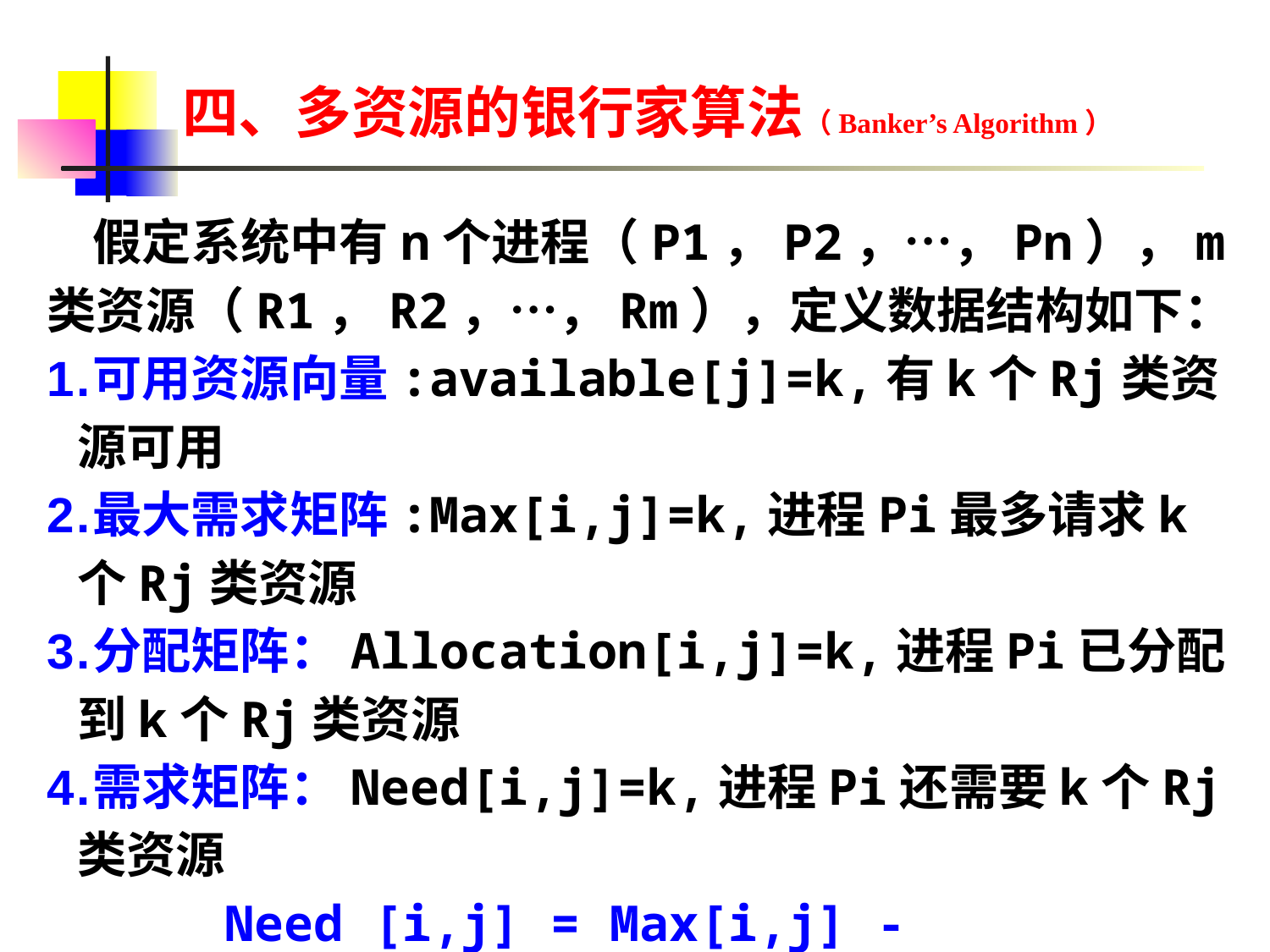

# 四、多资源的银行家算法（Banker’s Algorithm）
   假定系统中有n个进程（P1，P2，…，Pn），m类资源（R1，R2，…，Rm），定义数据结构如下：
可用资源向量:available[j]=k,有k个Rj类资源可用
最大需求矩阵:Max[i,j]=k,进程Pi最多请求k个Rj类资源
分配矩阵：Allocation[i,j]=k,进程Pi已分配到k个Rj类资源
需求矩阵：Need[i,j]=k,进程Pi还需要k个Rj类资源
      Need [i,j] = Max[i,j] - Allocation [i,j]